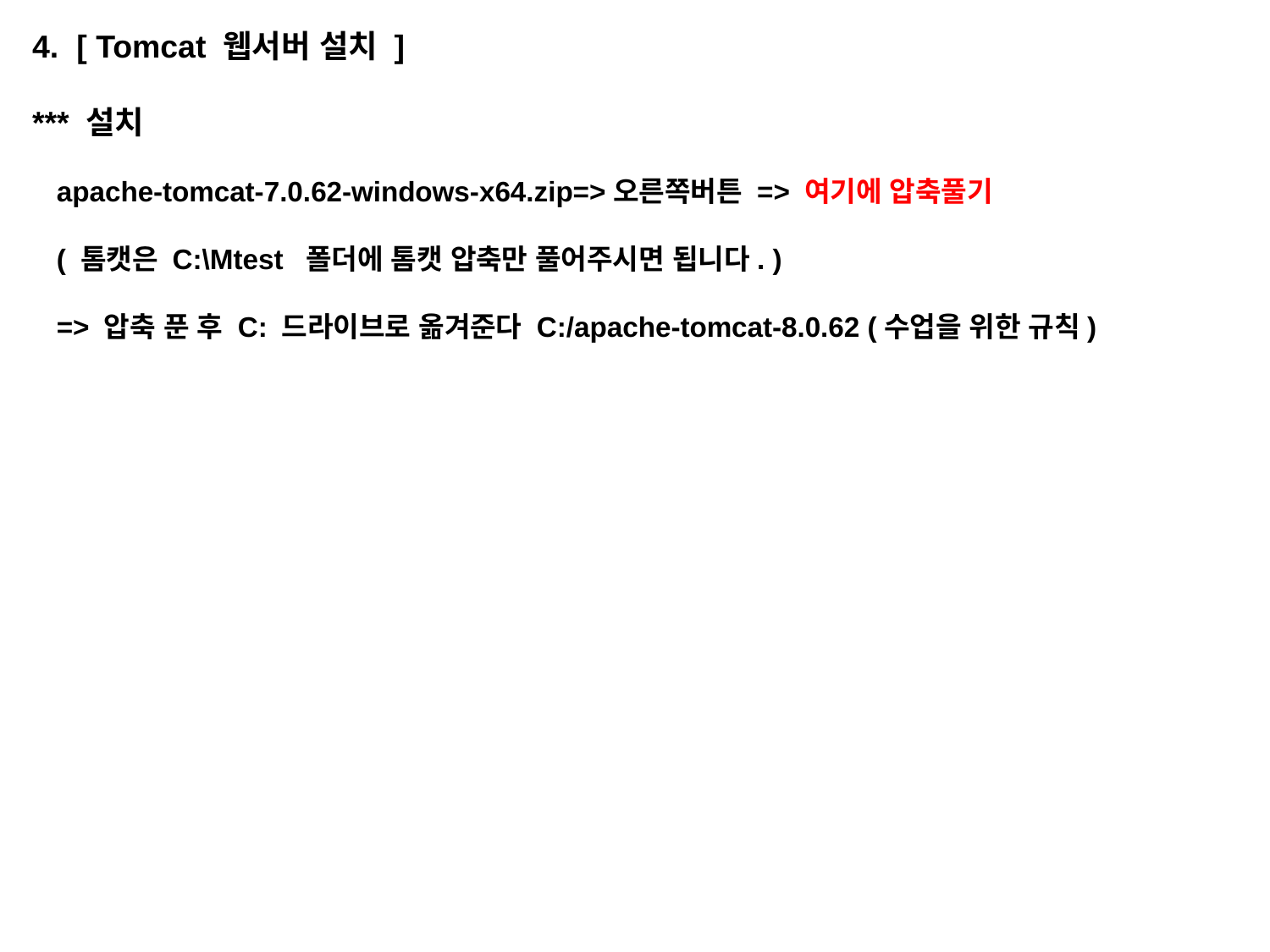

4.  [ Tomcat 웹서버 설치 ]

*** 설치

	apache-tomcat-7.0.62-windows-x64.zip=>오른쪽버튼 => 여기에 압축풀기

	( 톰캣은 C:\Mtest  폴더에 톰캣 압축만 풀어주시면 됩니다. )

	=> 압축 푼 후 C: 드라이브로 옮겨준다 C:/apache-tomcat-8.0.62 (수업을 위한 규칙)